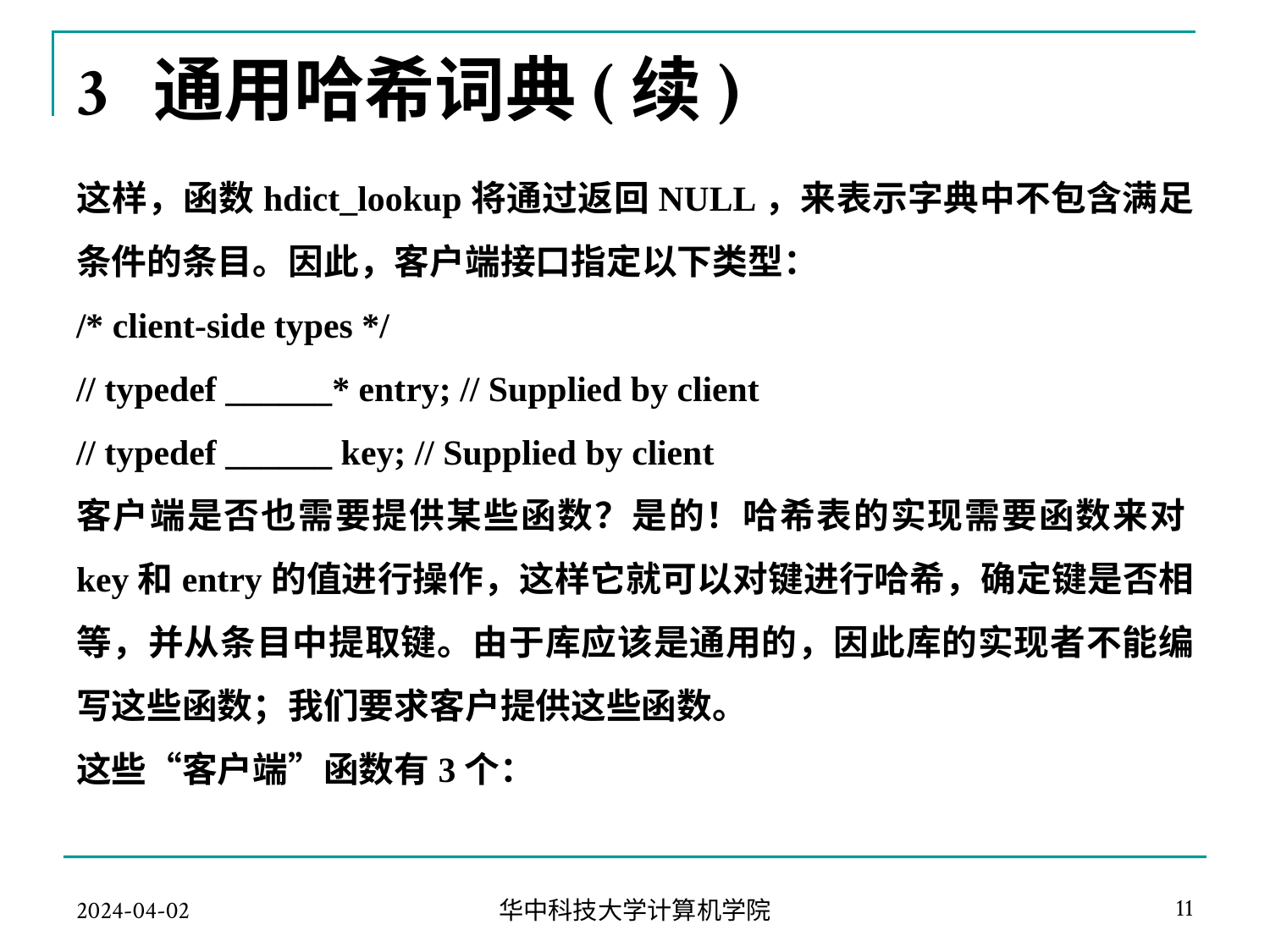

# 3  通用哈希词典(续)
这样，函数hdict_lookup将通过返回NULL，来表示字典中不包含满足条件的条目。因此，客户端接口指定以下类型：
/* client-side types */
// typedef ______* entry; // Supplied by client
// typedef ______ key; // Supplied by client
客户端是否也需要提供某些函数？是的！哈希表的实现需要函数来对key和entry的值进行操作，这样它就可以对键进行哈希，确定键是否相等，并从条目中提取键。由于库应该是通用的，因此库的实现者不能编写这些函数；我们要求客户提供这些函数。
这些“客户端”函数有3个：
2024-04-02
11
华中科技大学计算机学院